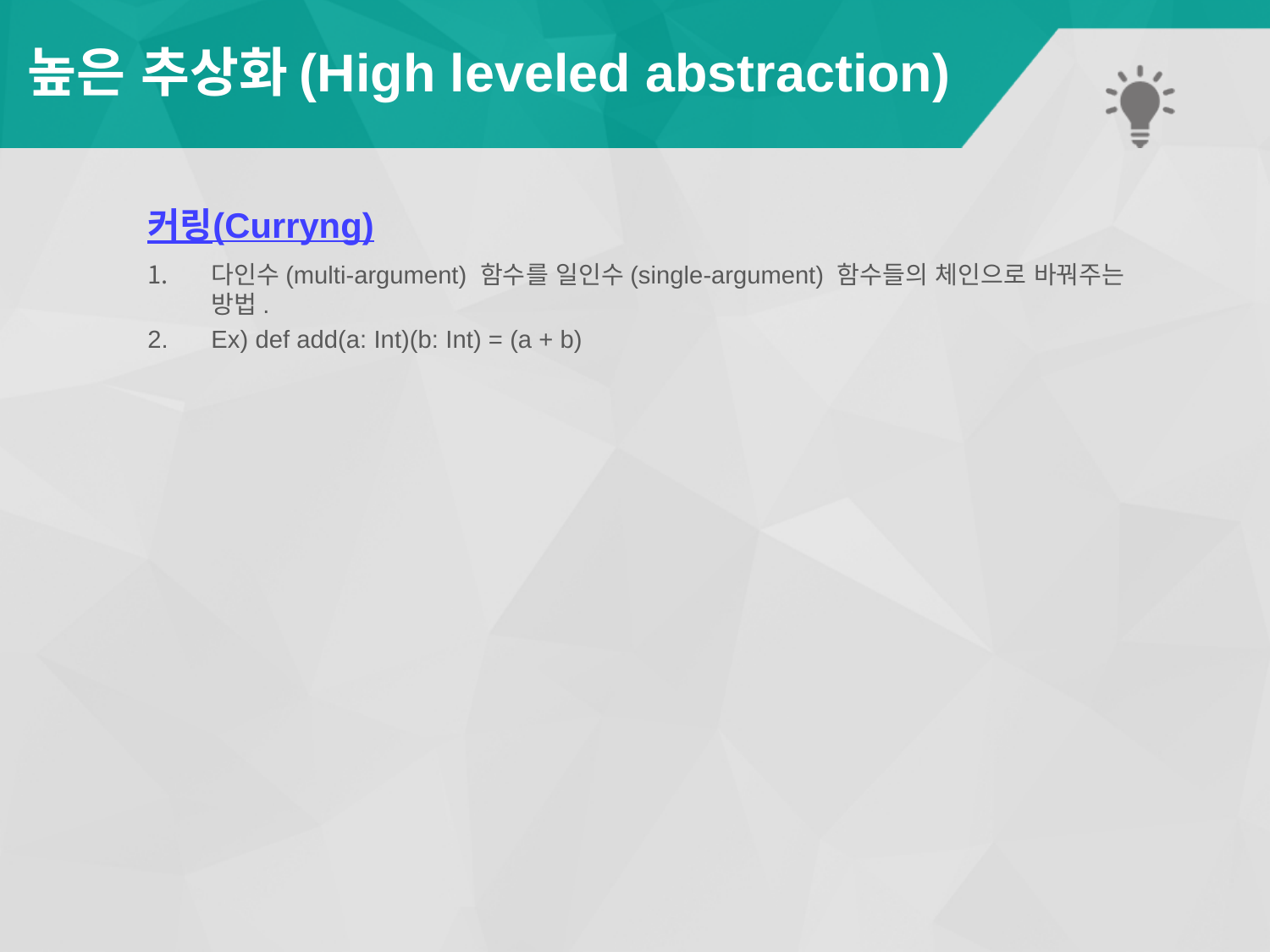

# 높은 추상화(High leveled abstraction)
커링(Curryng)
다인수(multi-argument) 함수를 일인수(single-argument) 함수들의 체인으로 바꿔주는 방법.
Ex) def add(a: Int)(b: Int) = (a + b)